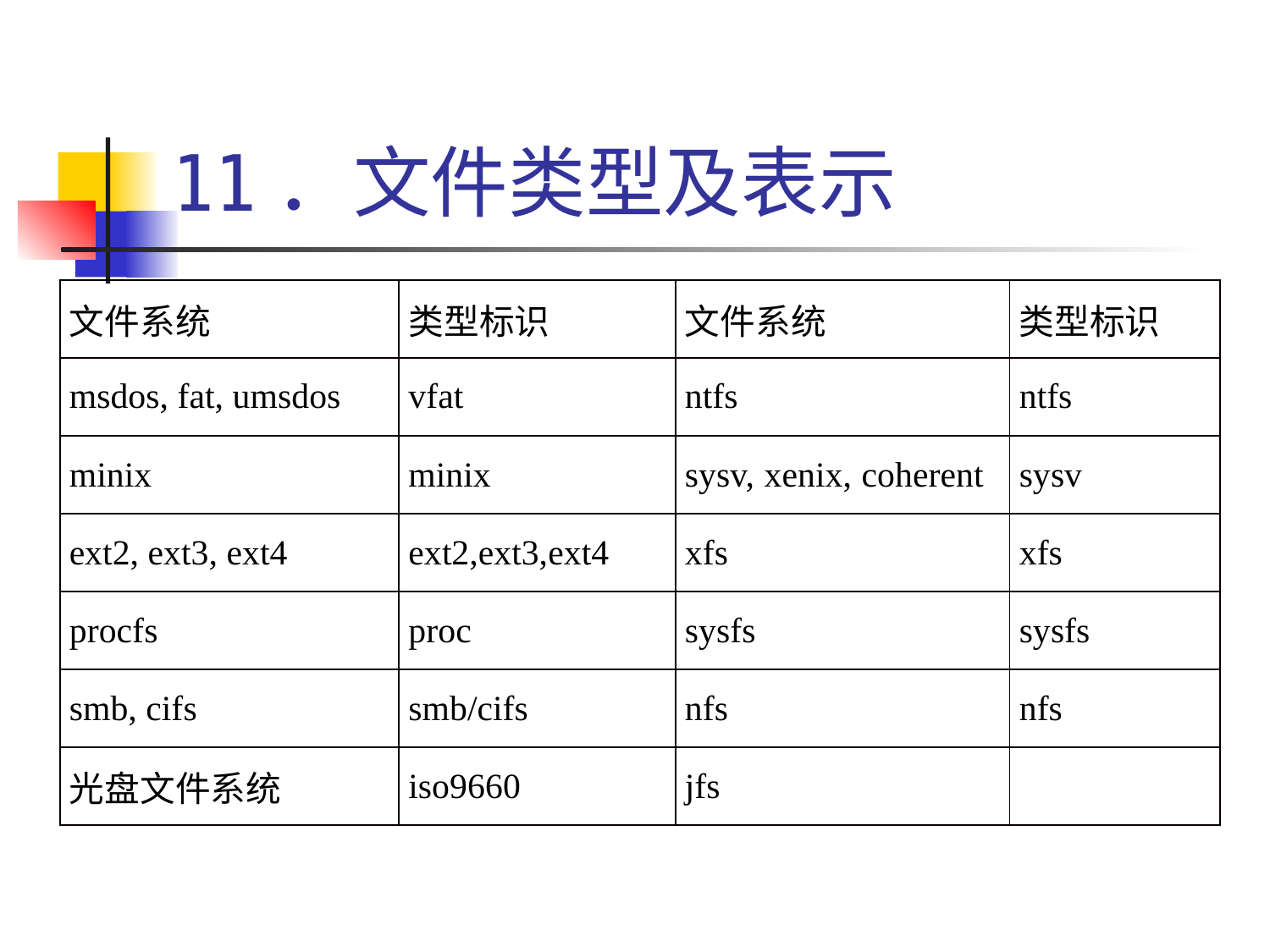

# 11．文件类型及表示
| 文件系统 | 类型标识 | 文件系统 | 类型标识 |
| --- | --- | --- | --- |
| msdos, fat, umsdos | vfat | ntfs | ntfs |
| minix | minix | sysv, xenix, coherent | sysv |
| ext2, ext3, ext4 | ext2,ext3,ext4 | xfs | xfs |
| procfs | proc | sysfs | sysfs |
| smb, cifs | smb/cifs | nfs | nfs |
| 光盘文件系统 | iso9660 | jfs |  |